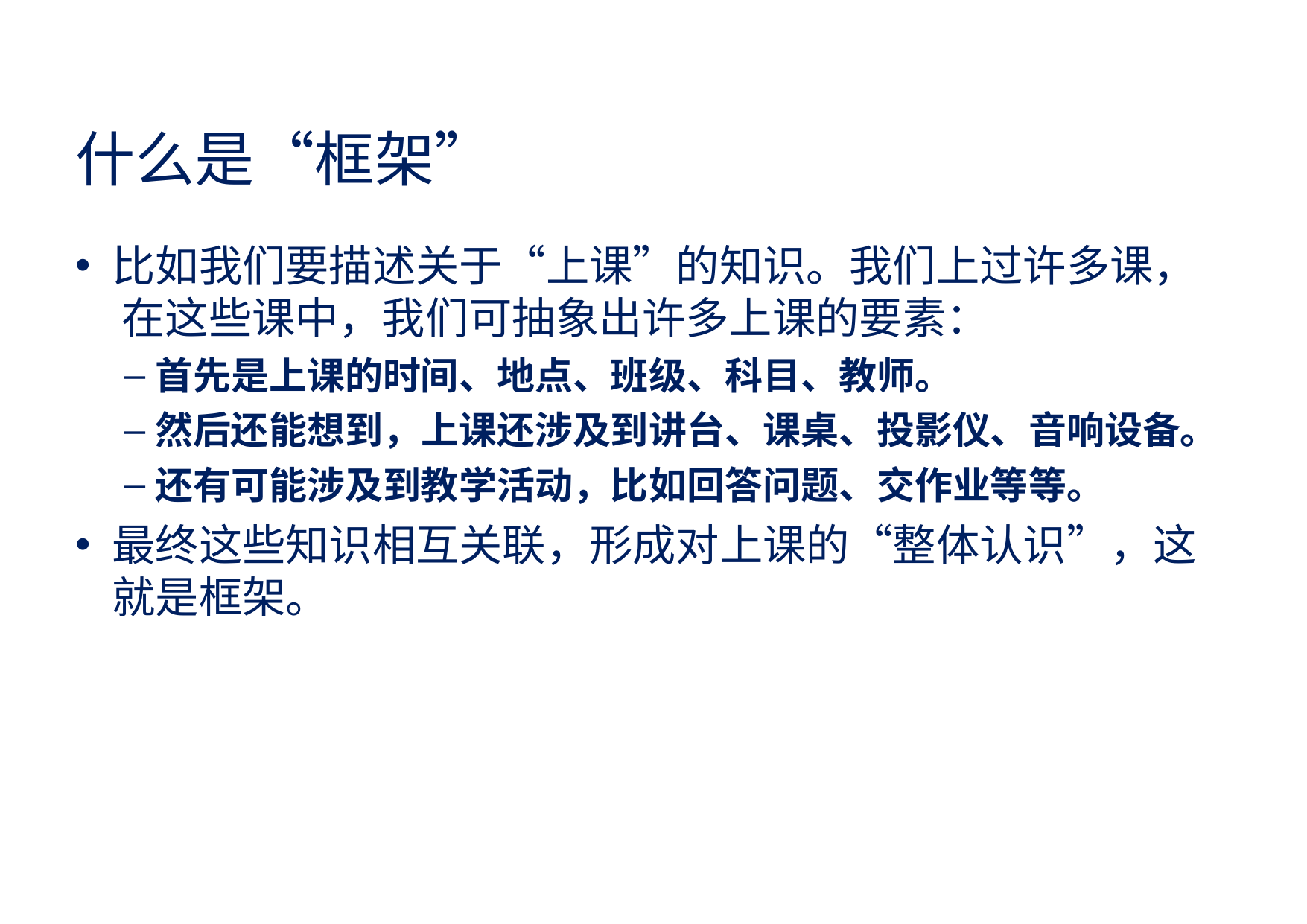

# 什么是“框架”
比如我们要描述关于“上课”的知识。我们上过许多课，  在这些课中，我们可抽象出许多上课的要素：
首先是上课的时间、地点、班级、科目、教师。
然后还能想到，上课还涉及到讲台、课桌、投影仪、音响设备。
还有可能涉及到教学活动，比如回答问题、交作业等等。
最终这些知识相互关联，形成对上课的“整体认识”，这 就是框架。
64